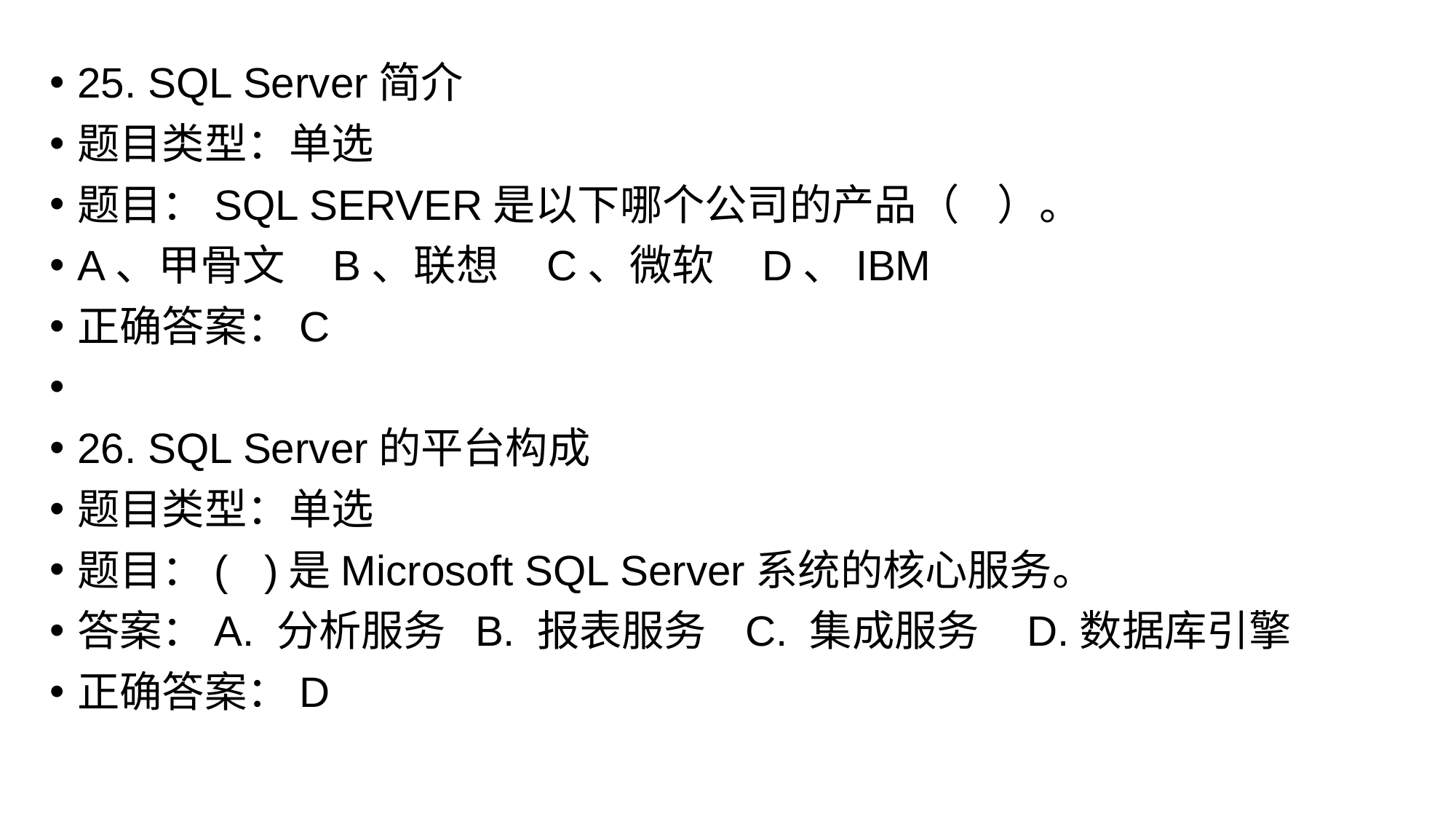

#
25. SQL Server简介
题目类型：单选
题目：SQL SERVER是以下哪个公司的产品（    ）。
A、甲骨文    B、联想    C、微软    D、IBM
正确答案：C

26. SQL Server的平台构成
题目类型：单选
题目：(   )是Microsoft SQL Server系统的核心服务。
答案：A. 分析服务  B. 报表服务   C. 集成服务    D.数据库引擎
正确答案：D